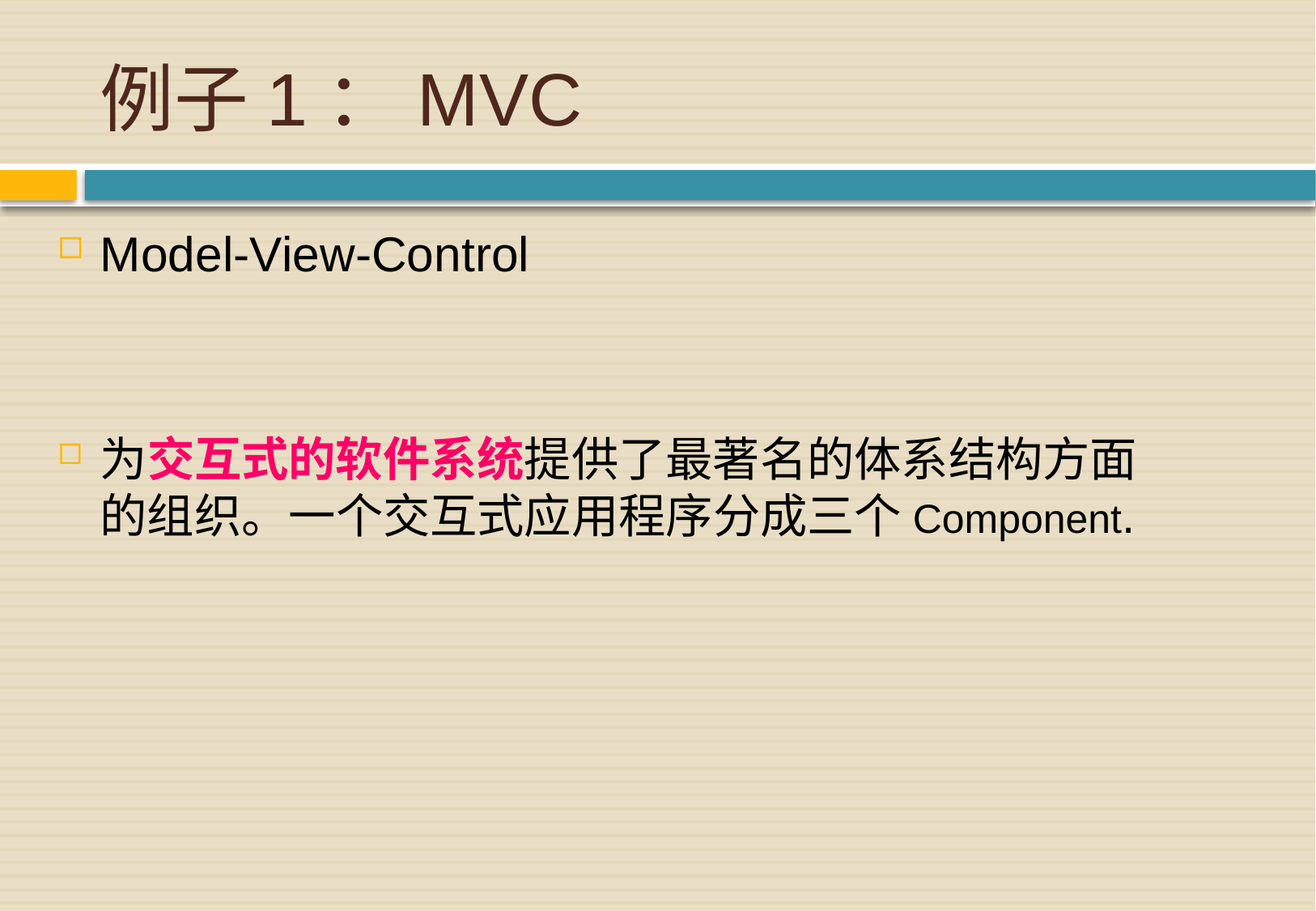

# 例子1：MVC
Model-View-Control

为交互式的软件系统提供了最著名的体系结构方面的组织。一个交互式应用程序分成三个Component.